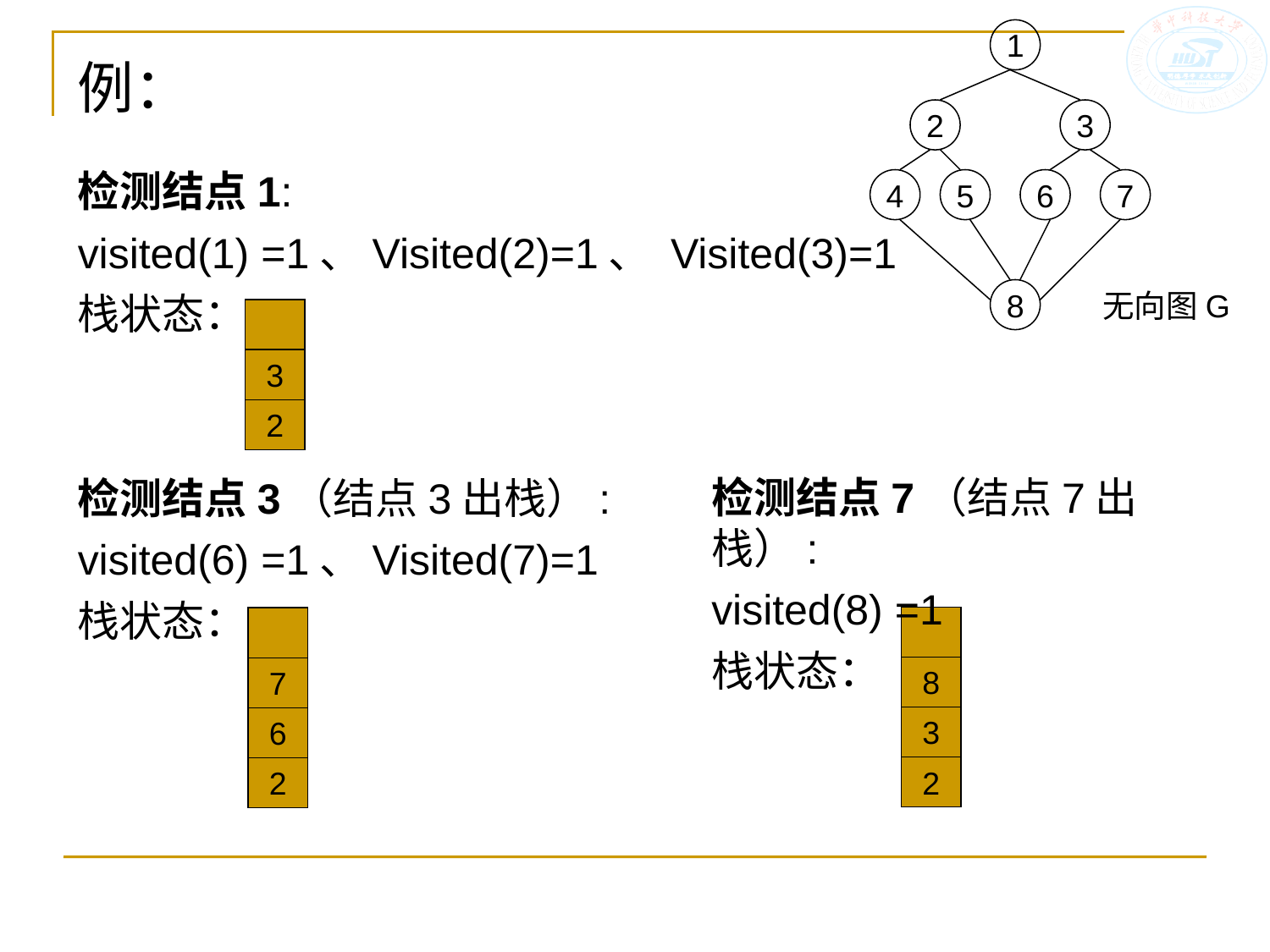

1

2
3

4
5
6
7

8
无向图G
例：

检测结点1:
visited(1) =1、Visited(2)=1、 Visited(3)=1
栈状态：

检测结点3（结点3出栈）:
visited(6) =1、Visited(7)=1
栈状态：

3
2
检测结点7（结点7出栈）:
visited(8) =1
栈状态：

8
3
2

7
6
2